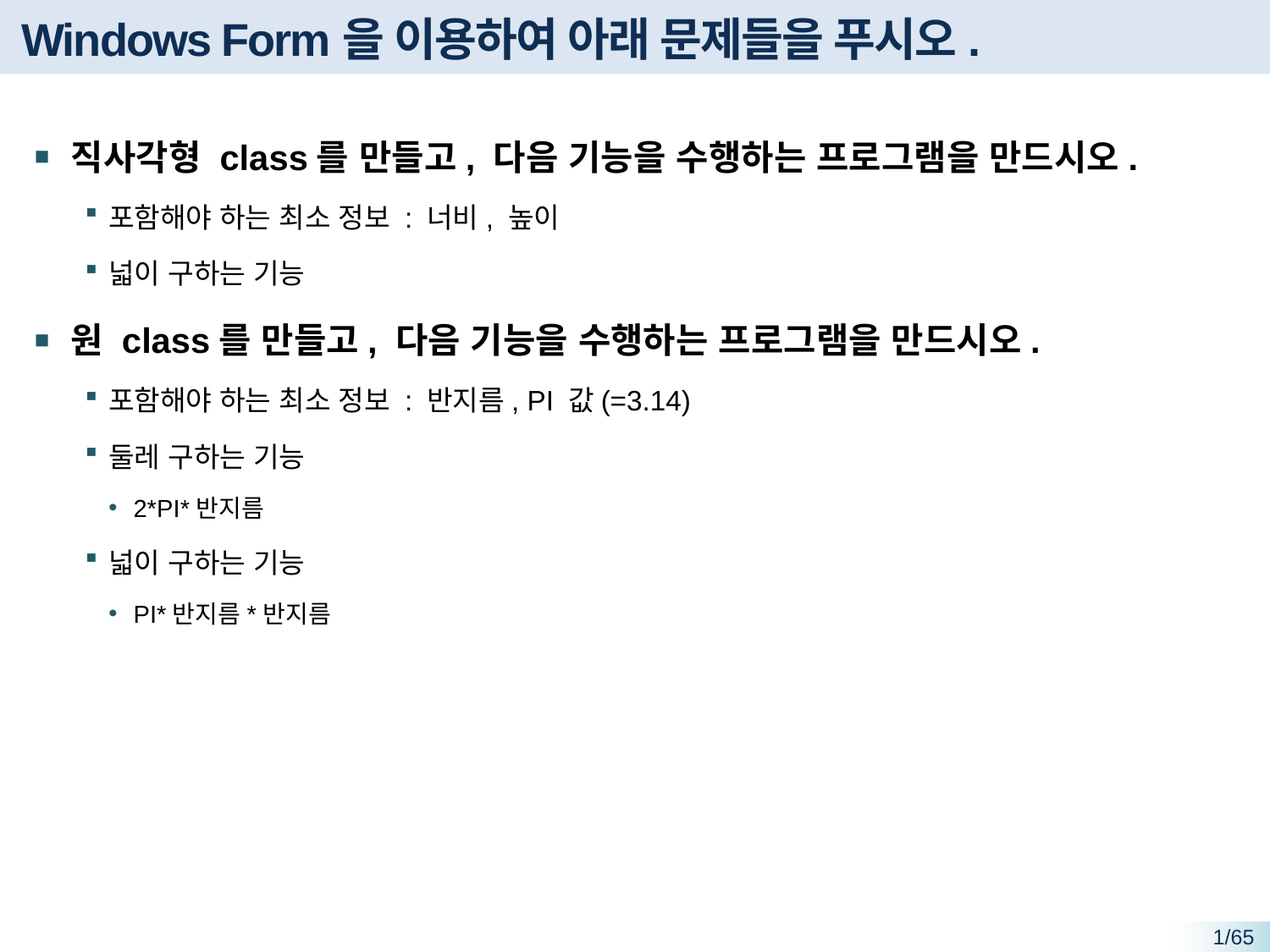

# Windows Form을 이용하여 아래 문제들을 푸시오.
직사각형 class를 만들고, 다음 기능을 수행하는 프로그램을 만드시오.
포함해야 하는 최소 정보 : 너비, 높이
넓이 구하는 기능
원 class를 만들고, 다음 기능을 수행하는 프로그램을 만드시오.
포함해야 하는 최소 정보 : 반지름, PI 값(=3.14)
둘레 구하는 기능
2*PI*반지름
넓이 구하는 기능
PI*반지름*반지름